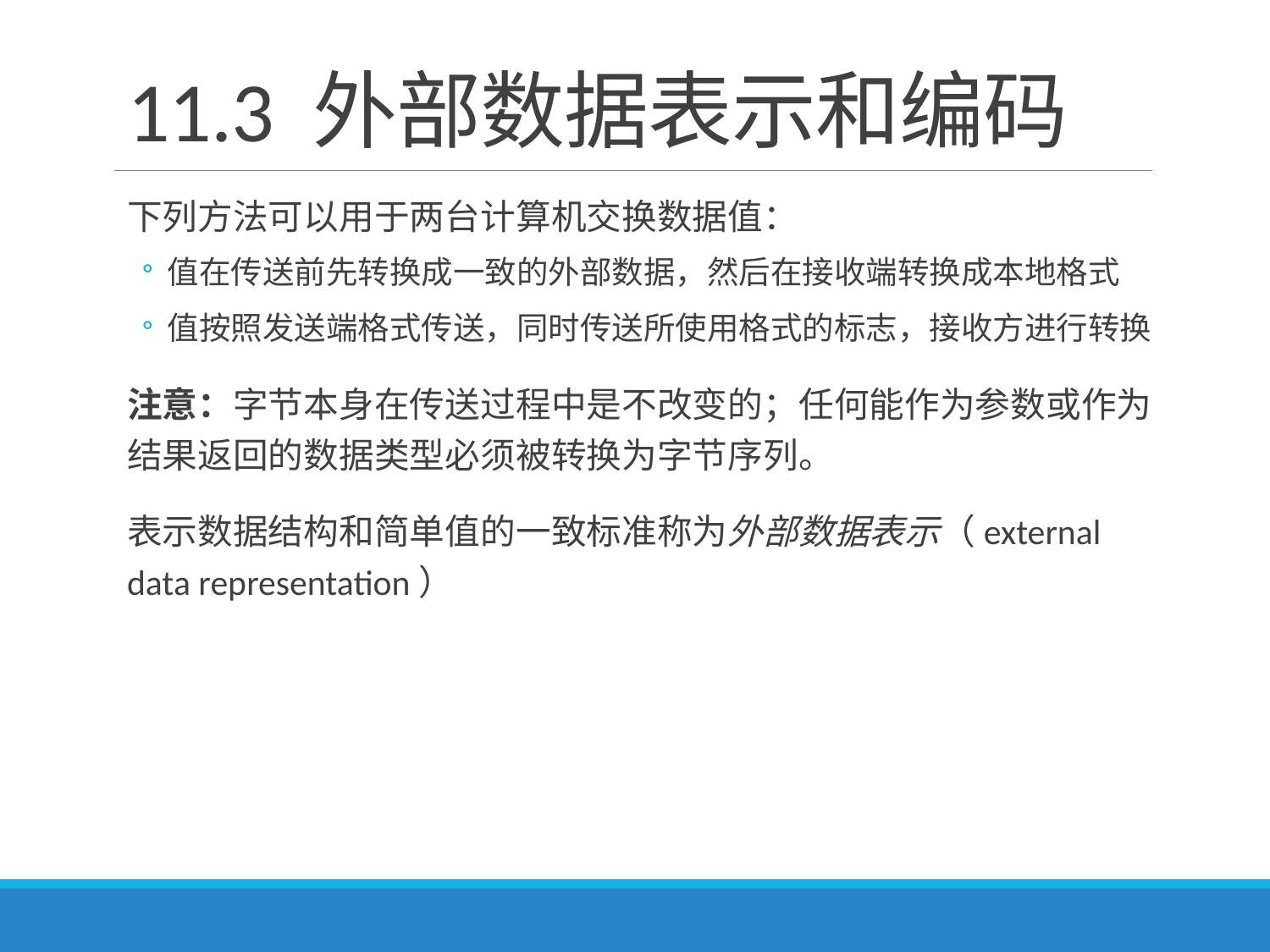

# 11.3 外部数据表示和编码
下列方法可以用于两台计算机交换数据值：
值在传送前先转换成一致的外部数据，然后在接收端转换成本地格式
值按照发送端格式传送，同时传送所使用格式的标志，接收方进行转换
注意：字节本身在传送过程中是不改变的；任何能作为参数或作为结果返回的数据类型必须被转换为字节序列。
表示数据结构和简单值的一致标准称为外部数据表示（external data representation）
29